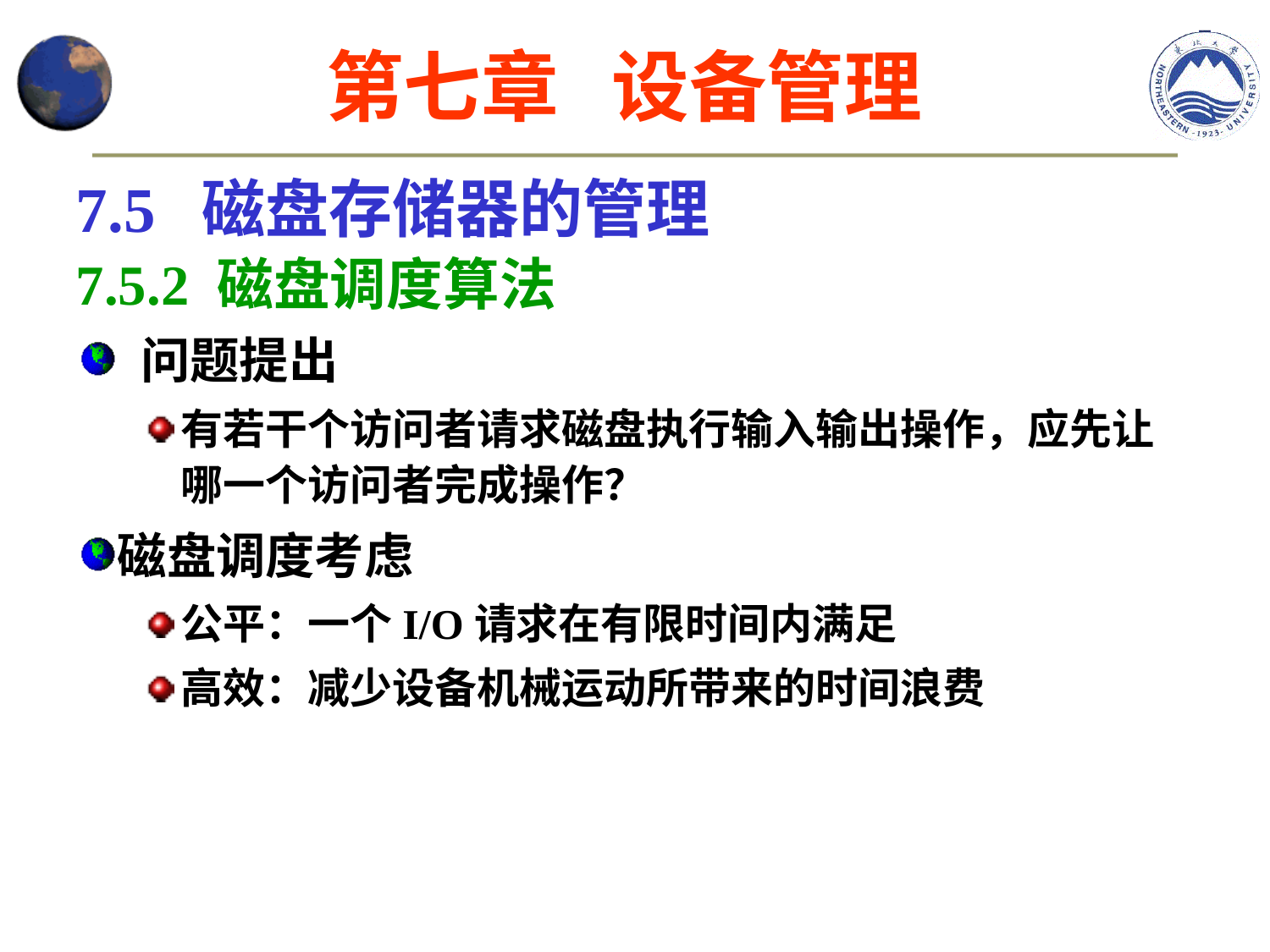

第七章   设备管理
7.5  磁盘存储器的管理
7.5.2 磁盘调度算法
 问题提出
有若干个访问者请求磁盘执行输入输出操作，应先让哪一个访问者完成操作？
磁盘调度考虑
公平：一个I/O请求在有限时间内满足
高效：减少设备机械运动所带来的时间浪费